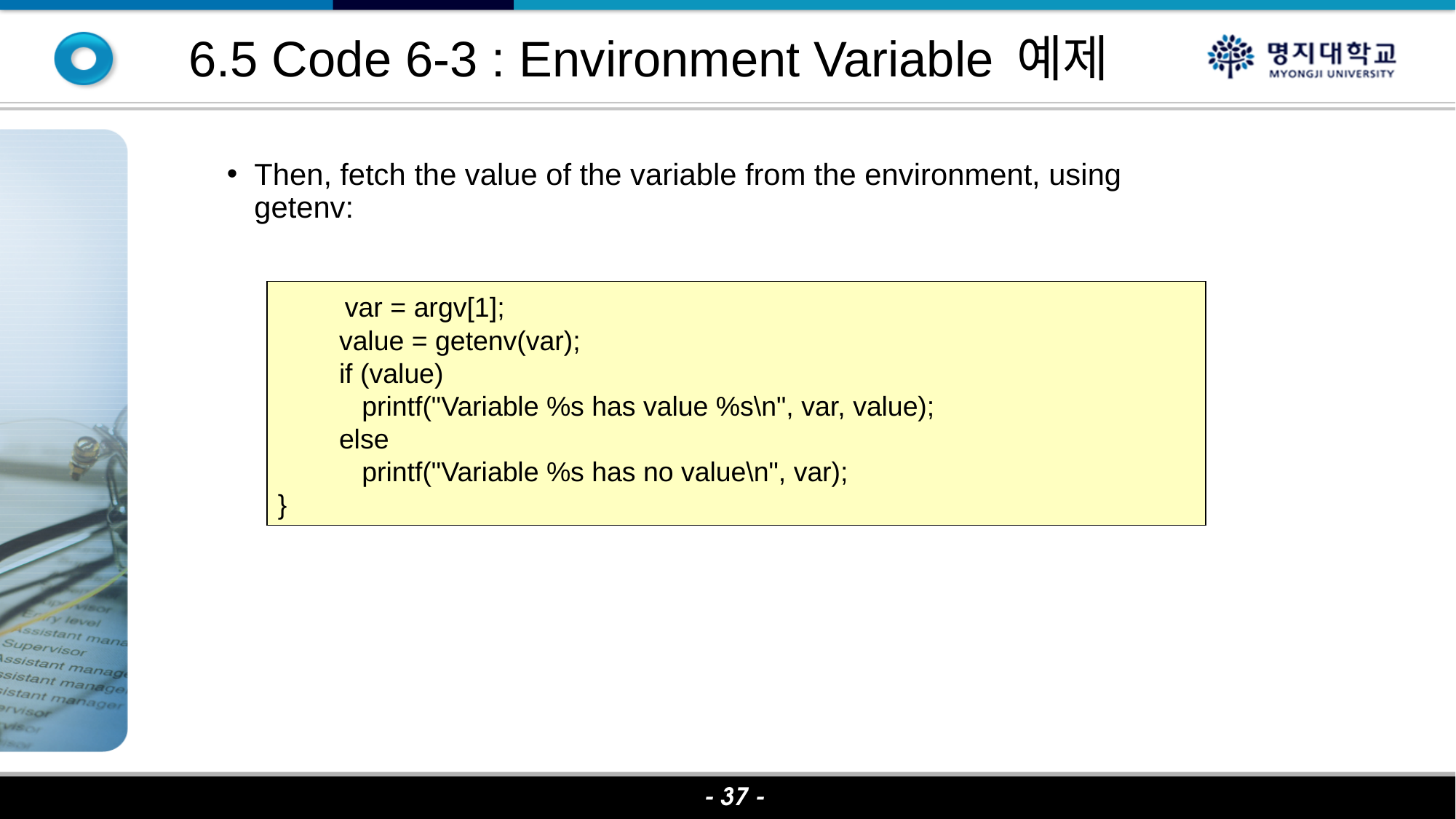

6.5 Code 6-3 : Environment Variable 예제
Then, fetch the value of the variable from the environment, using getenv:
        var = argv[1];
        value = getenv(var);
        if (value)
           printf("Variable %s has value %s\n", var, value);
        else
           printf("Variable %s has no value\n", var);
}
- 37 -